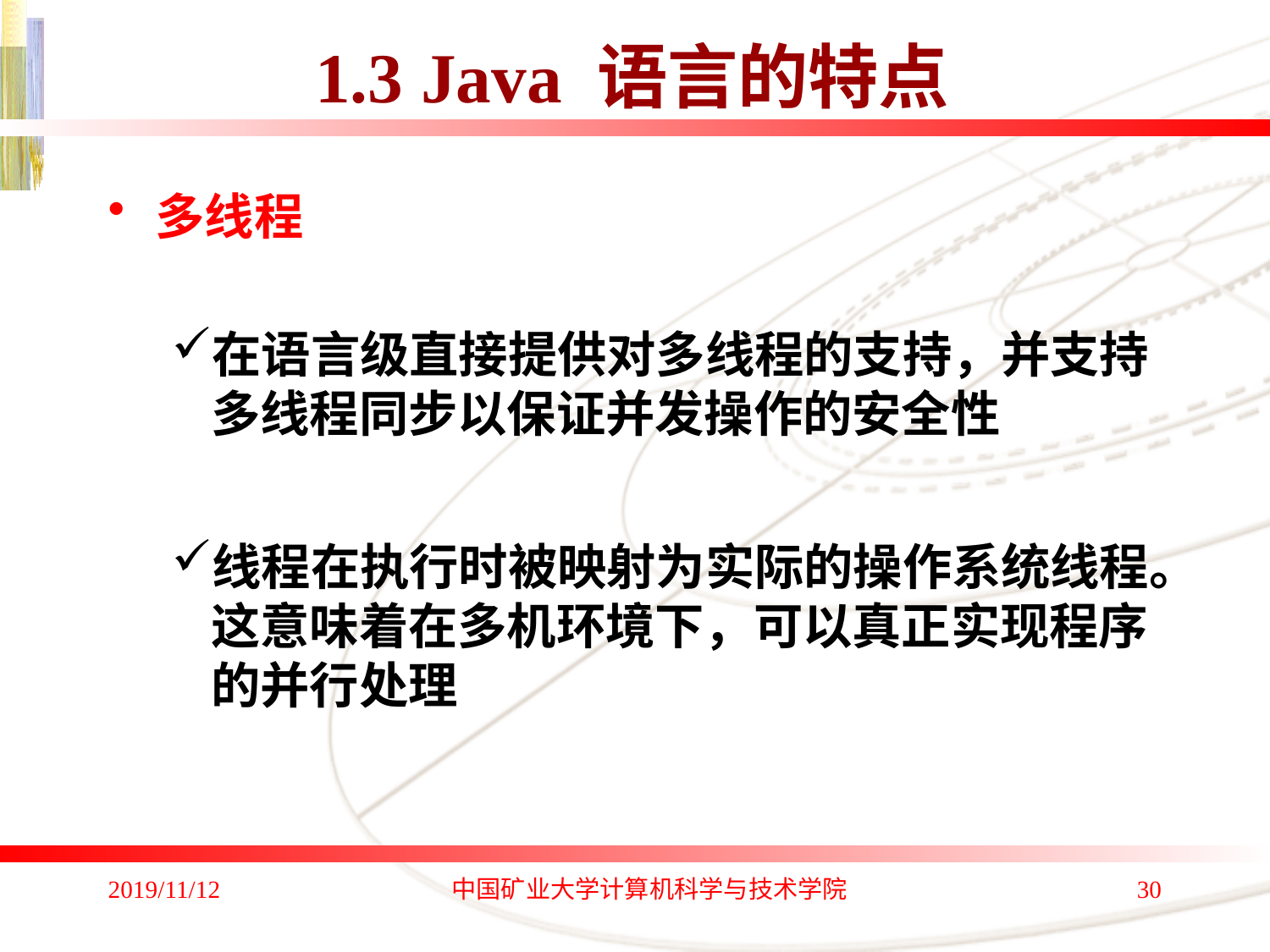

1.3 Java 语言的特点
多线程

在语言级直接提供对多线程的支持，并支持多线程同步以保证并发操作的安全性

线程在执行时被映射为实际的操作系统线程。这意味着在多机环境下，可以真正实现程序的并行处理

2019/11/12
中国矿业大学计算机科学与技术学院
30